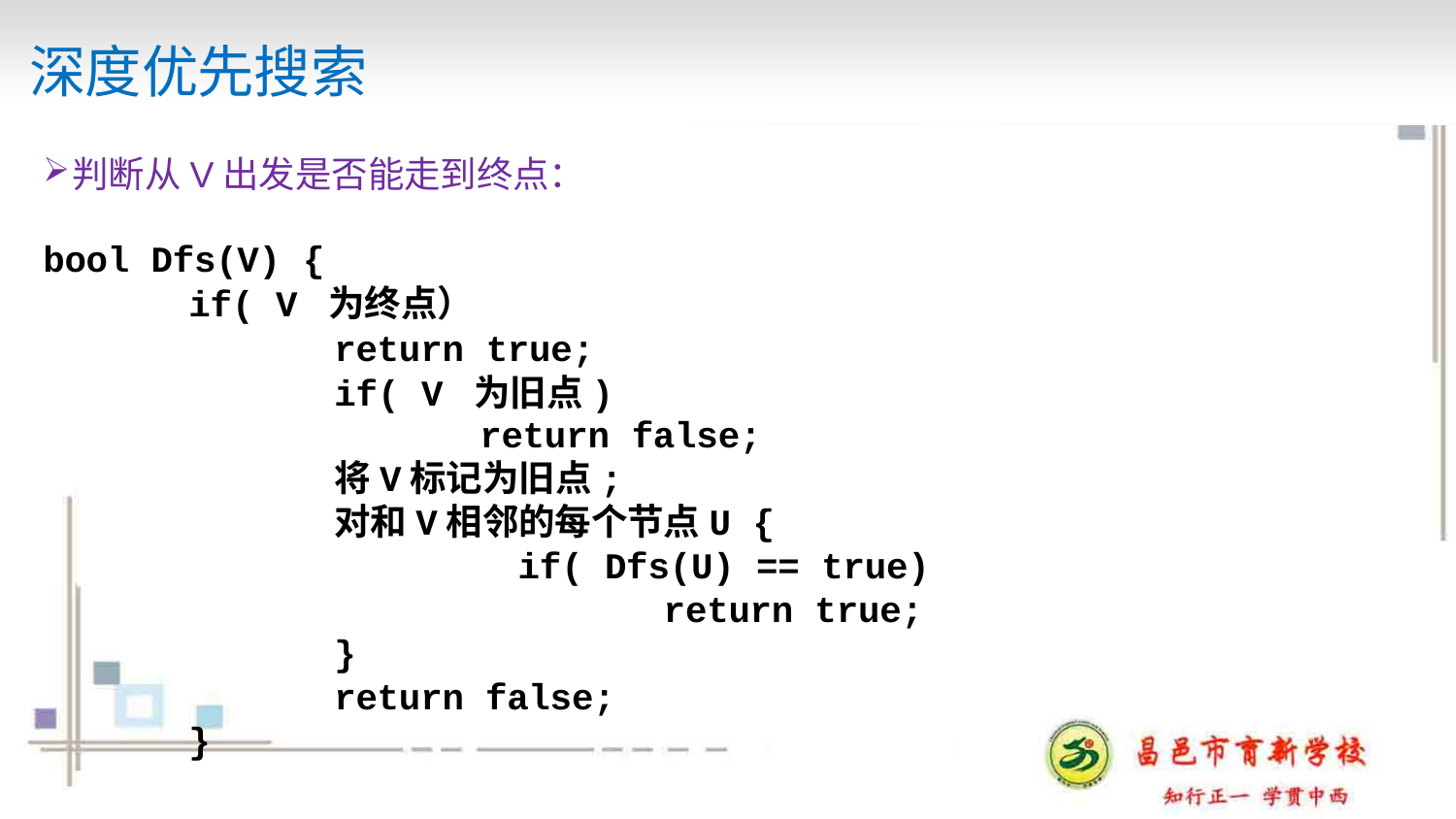

# 深度优先搜索
判断从V出发是否能走到终点：
bool Dfs(V) {
if( V 为终点）
return true;
if( V 为旧点)
return false;
将V标记为旧点;
对和V相邻的每个节点U {
if( Dfs(U) == true)
return true;
}
return false;
}
9